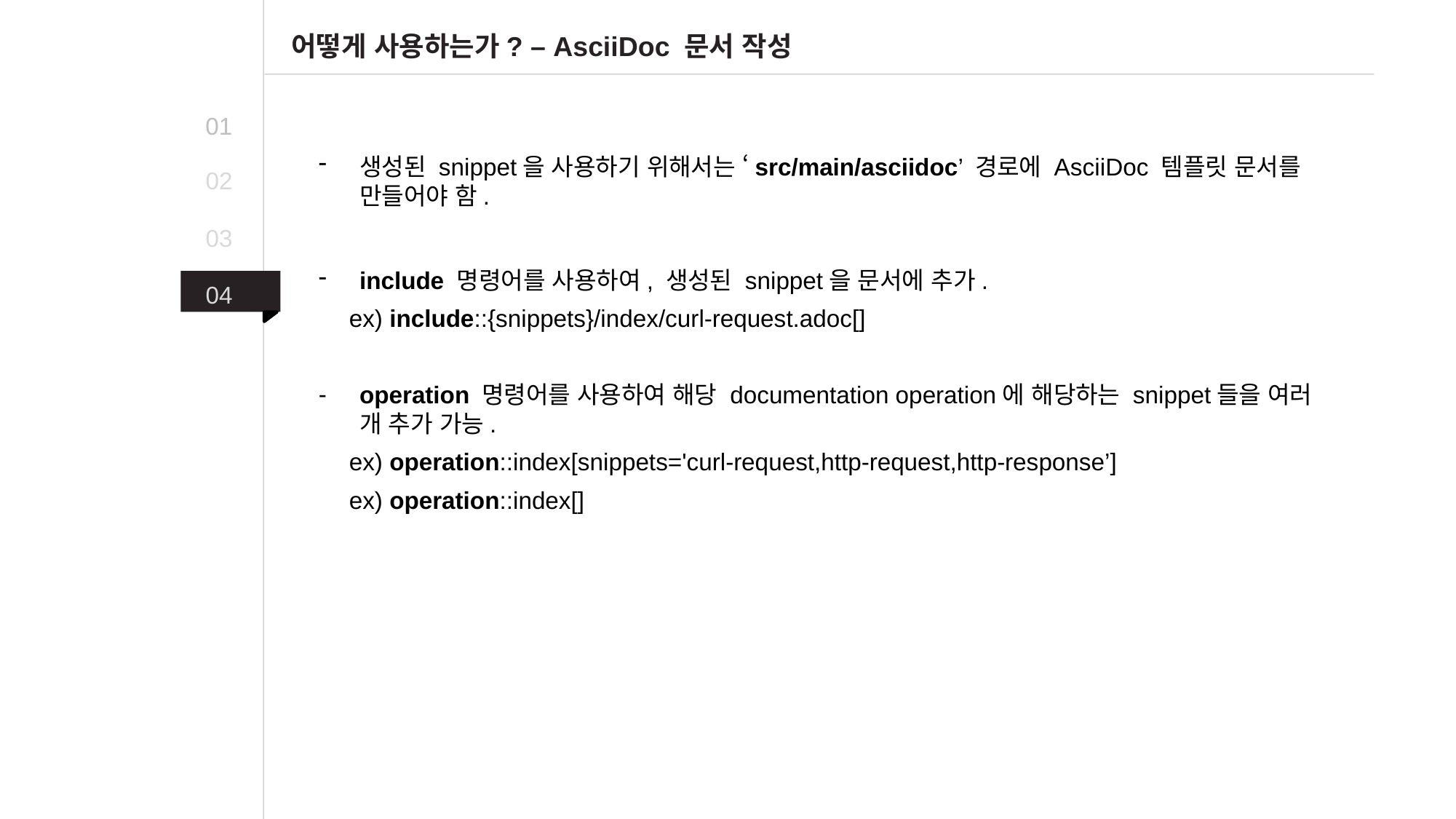

어떻게 사용하는가? – AsciiDoc 문서 작성
01
생성된 snippet을 사용하기 위해서는 ‘src/main/asciidoc’ 경로에 AsciiDoc 템플릿 문서를 만들어야 함.

include 명령어를 사용하여, 생성된 snippet을 문서에 추가.
    ex) include::{snippets}/index/curl-request.adoc[]

operation 명령어를 사용하여 해당 documentation operation에 해당하는 snippet들을 여러 개 추가 가능.
    ex) operation::index[snippets='curl-request,http-request,http-response’]
    ex) operation::index[]
02
03

04